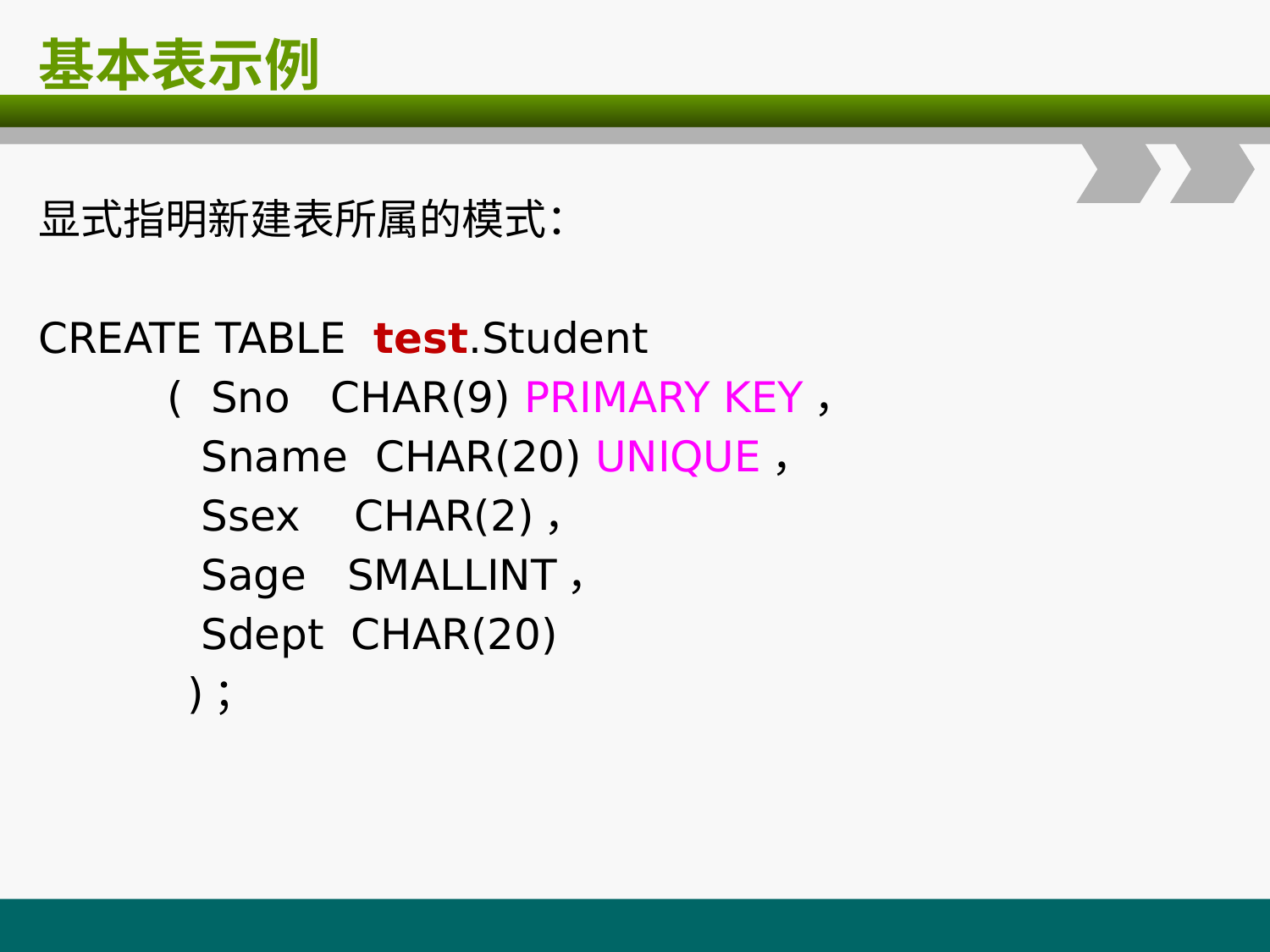

# 基本表示例
显式指明新建表所属的模式：

CREATE TABLE  test.Student
	      (  Sno   CHAR(9) PRIMARY KEY，
            Sname  CHAR(20) UNIQUE，
            Ssex    CHAR(2)，
            Sage   SMALLINT，
            Sdept  CHAR(20)
           )；